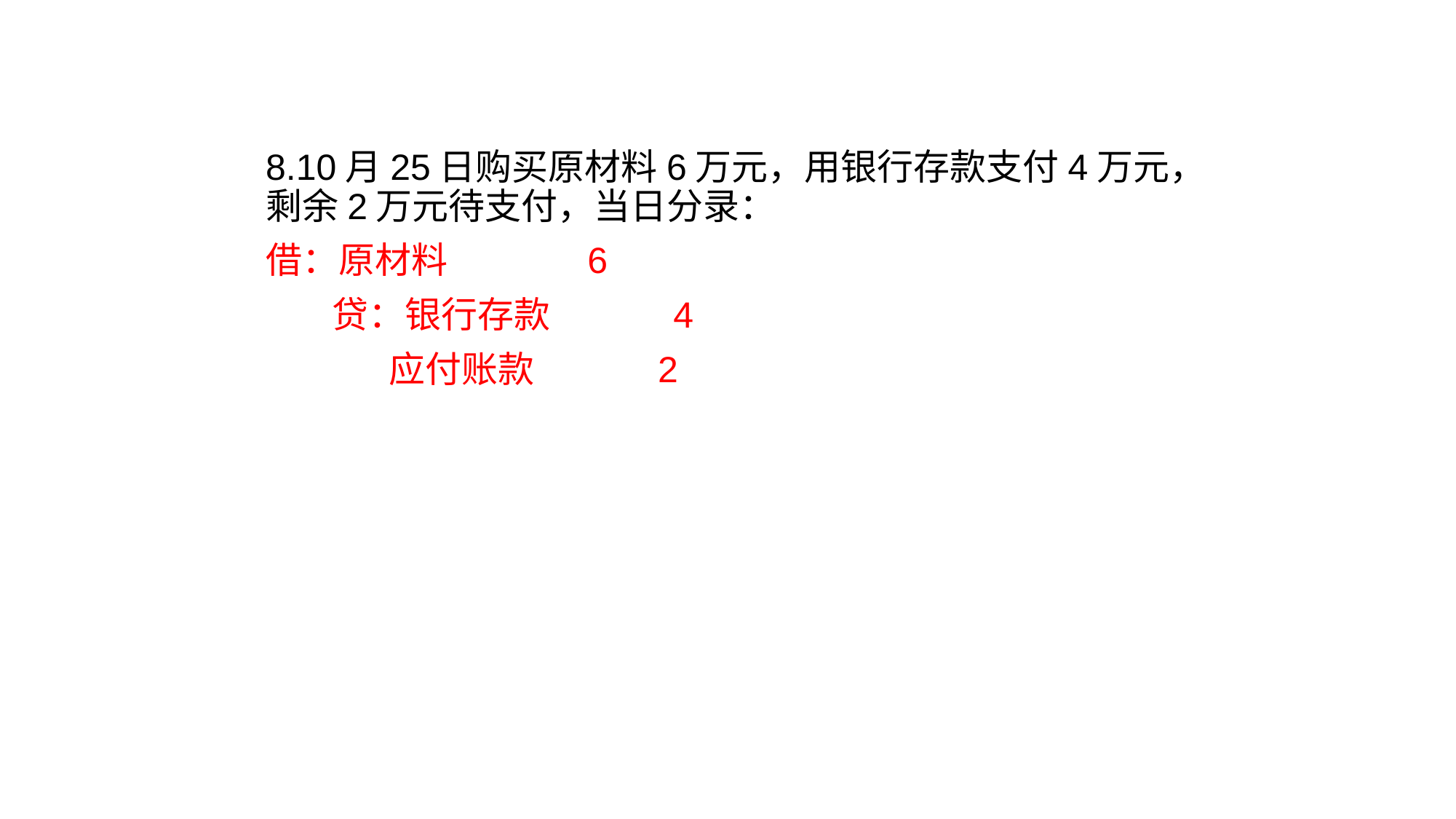

8.10月25日购买原材料6万元，用银行存款支付4万元，剩余2万元待支付，当日分录：
借：原材料                6
       贷：银行存款              4
              应付账款              2